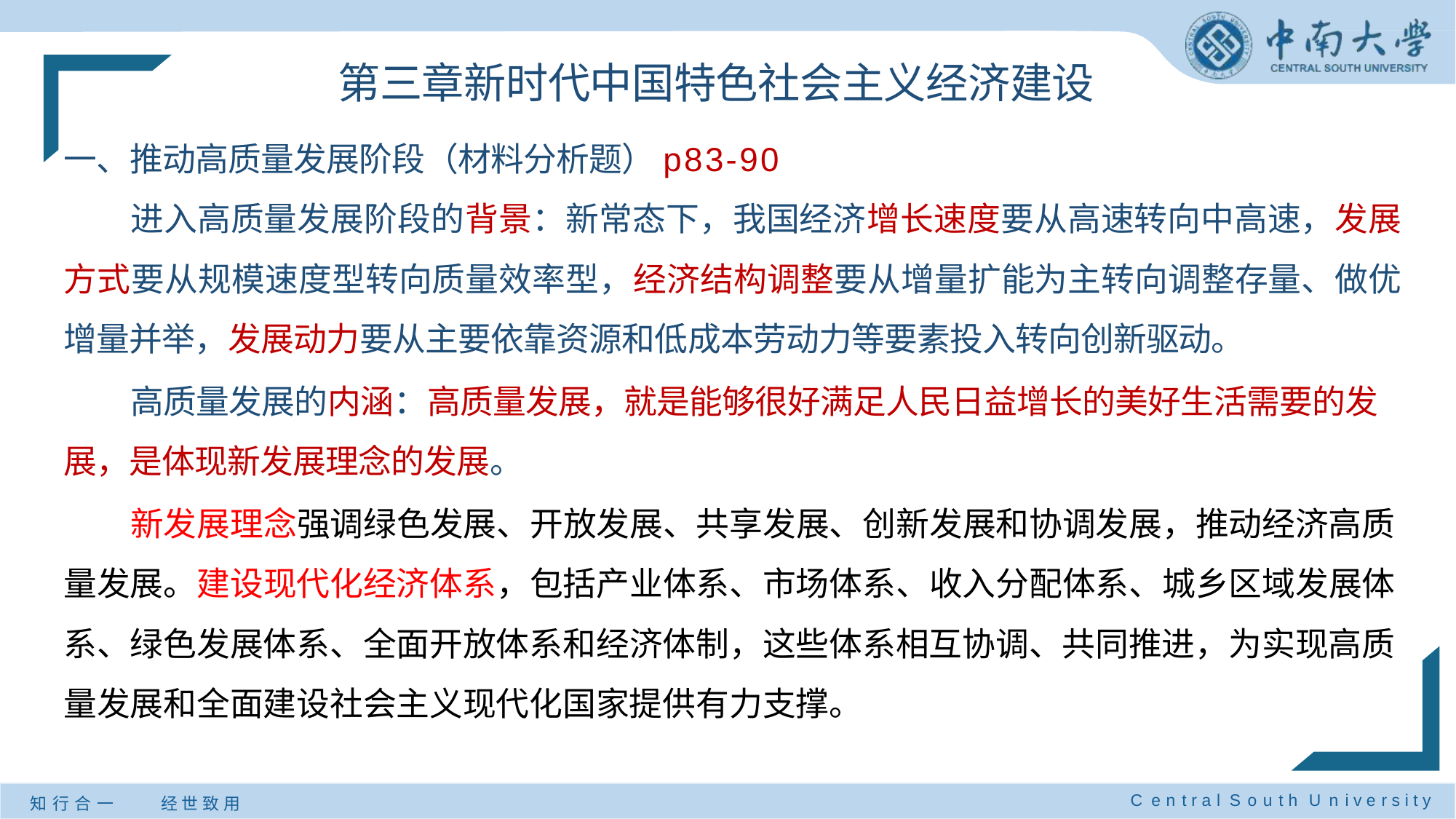

# 第三章新时代中国特色社会主义经济建设

一、推动高质量发展阶段（材料分析题）p83-90
进入高质量发展阶段的背景：新常态下，我国经济增长速度要从高速转向中高速，发展方式要从规模速度型转向质量效率型，经济结构调整要从增量扩能为主转向调整存量、做优增量并举，发展动力要从主要依靠资源和低成本劳动力等要素投入转向创新驱动。
高质量发展的内涵：高质量发展，就是能够很好满足人民日益增长的美好生活需要的发展，是体现新发展理念的发展。
新发展理念强调绿色发展、开放发展、共享发展、创新发展和协调发展，推动经济高质量发展。建设现代化经济体系，包括产业体系、市场体系、收入分配体系、城乡区域发展体系、绿色发展体系、全面开放体系和经济体制，这些体系相互协调、共同推进，为实现高质量发展和全面建设社会主义现代化国家提供有力支撑。

C e n t r a l S o u t h U n i v e r s i t y
知 行 合 一
经 世 致 用